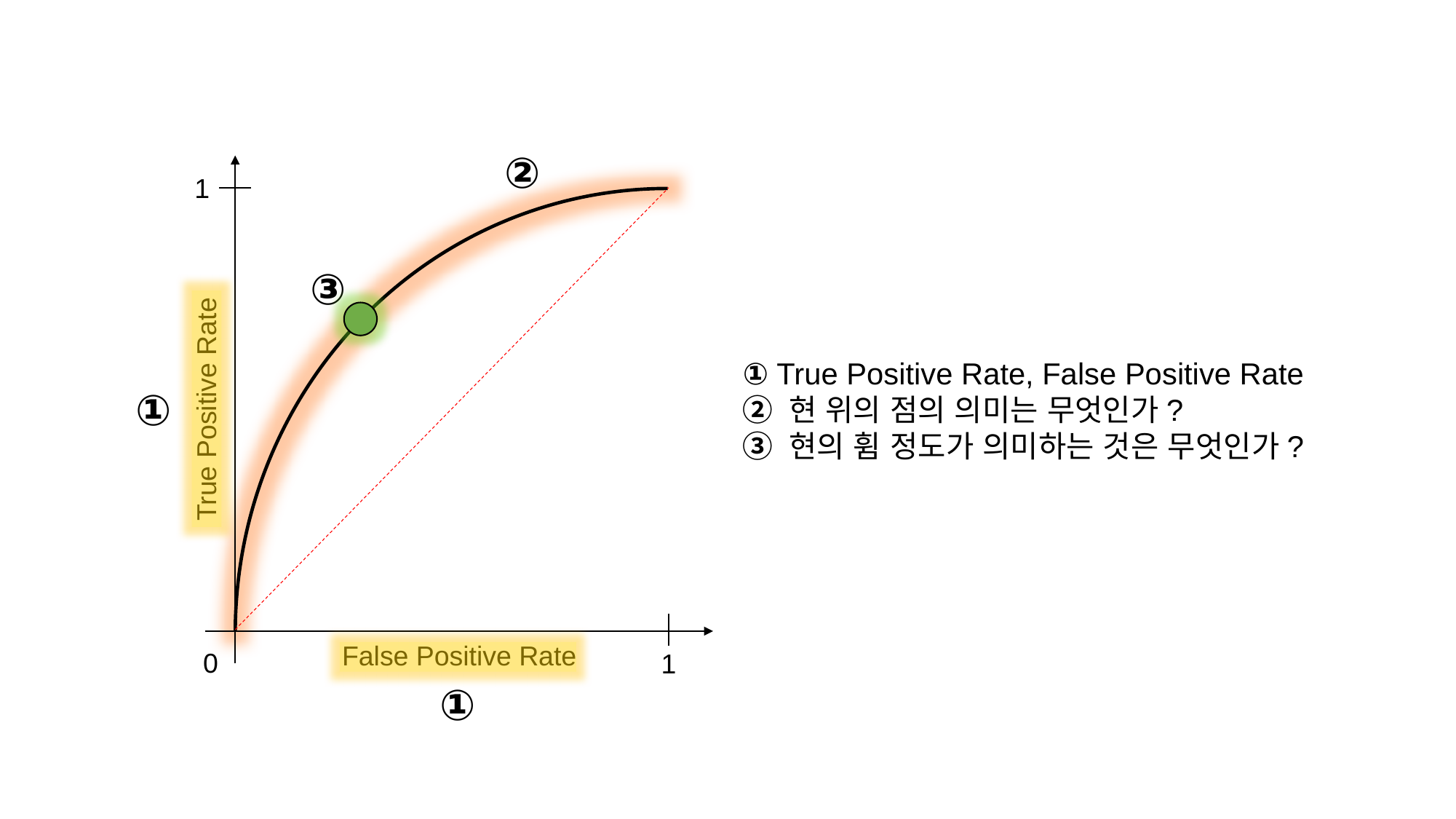

②
1

③

① True Positive Rate, False Positive Rate
② 현 위의 점의 의미는 무엇인가?
③ 현의 휨 정도가 의미하는 것은 무엇인가?
①
True Positive Rate

False Positive Rate
0
1

①